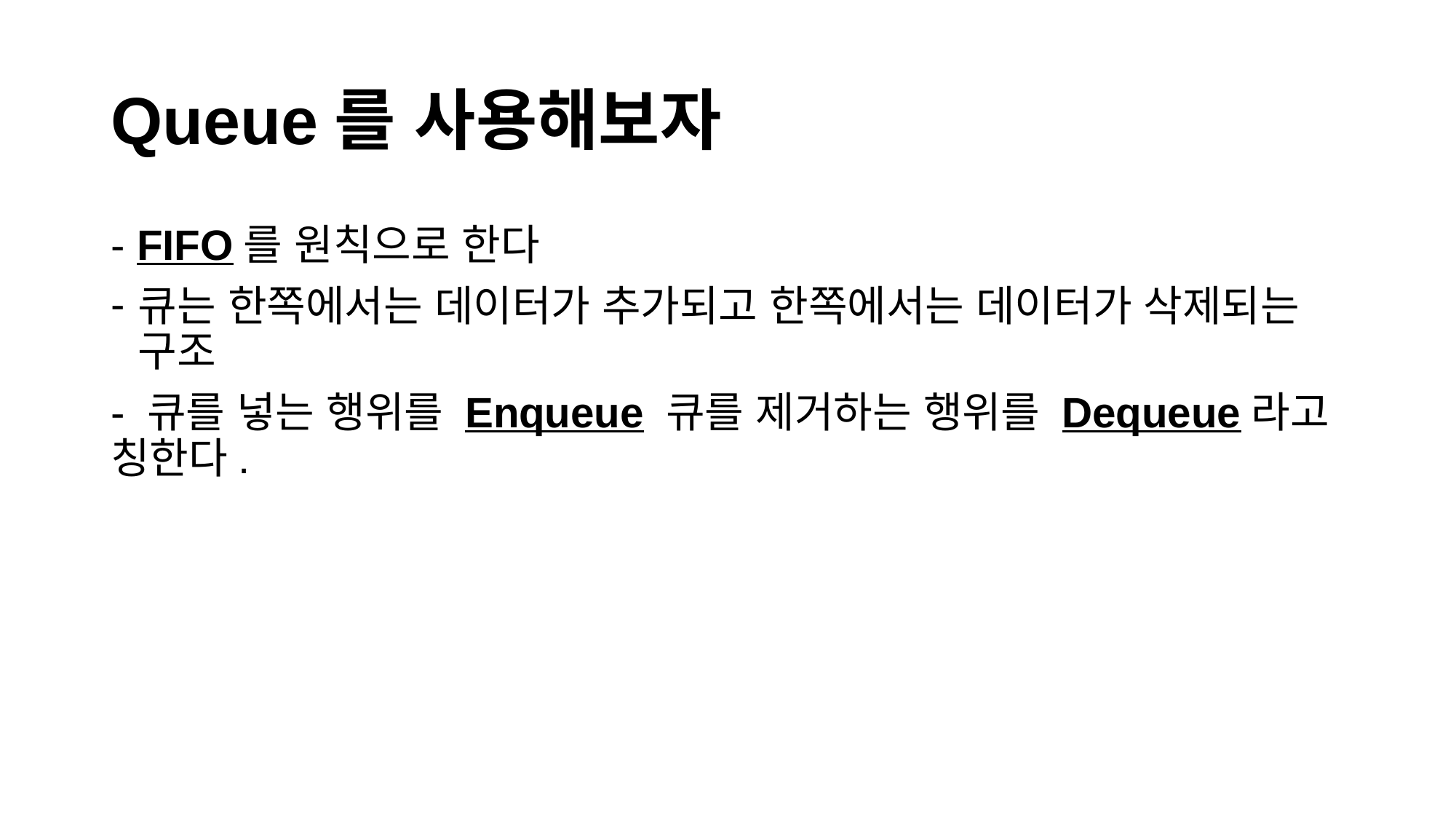

# Queue를 사용해보자
- FIFO를 원칙으로 한다
큐는 한쪽에서는 데이터가 추가되고 한쪽에서는 데이터가 삭제되는 구조
- 큐를 넣는 행위를 Enqueue 큐를 제거하는 행위를 Dequeue라고 칭한다.